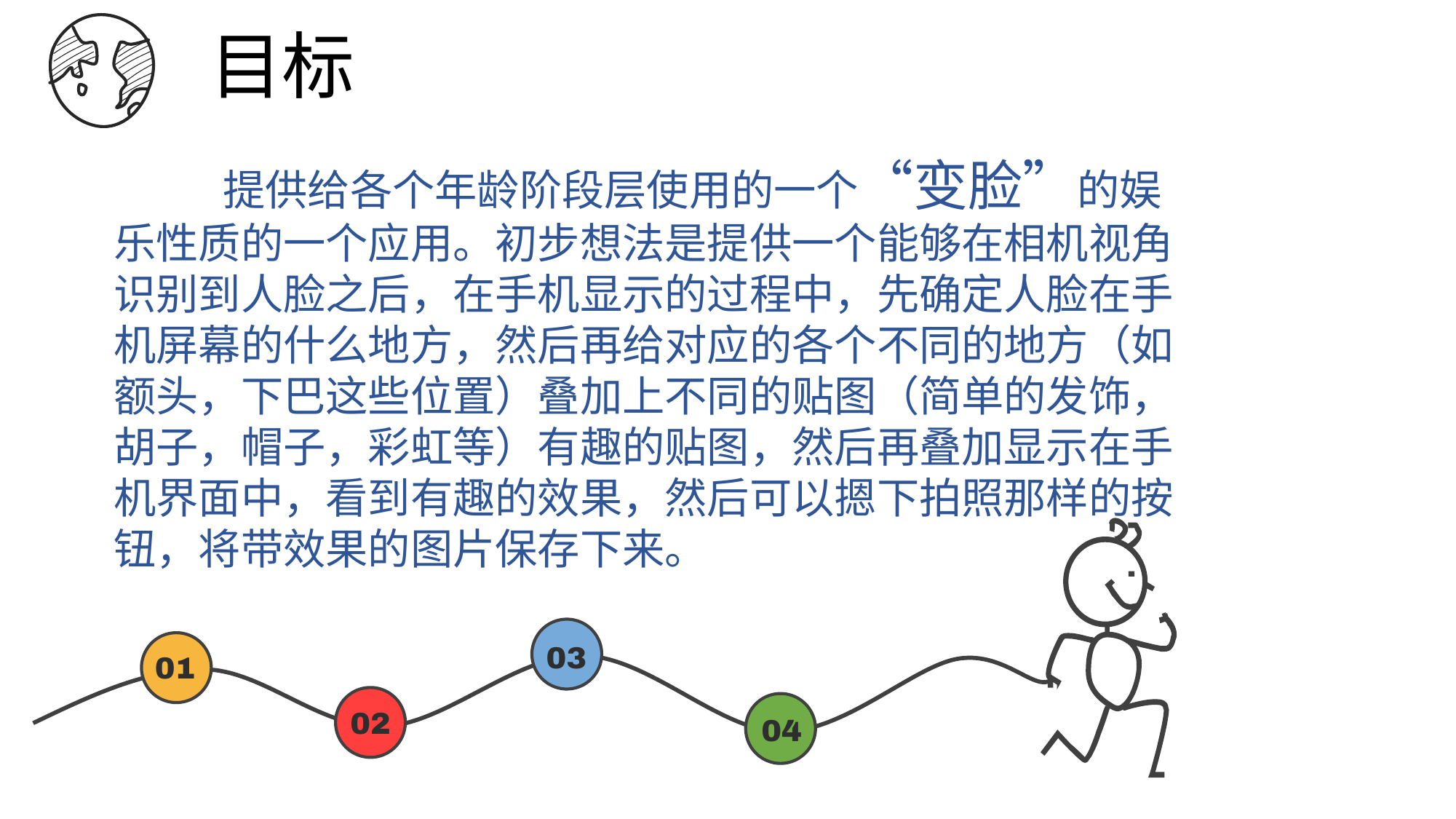

目标

	提供给各个年龄阶段层使⽤的⼀个“变脸”的娱乐性质的⼀个应⽤。初步想法是提供⼀个能够在相机视⾓识别到⼈脸之后，在⼿机显⽰的过程中，先确定⼈脸在⼿机屏幕的什么地⽅，然后再给对应的各个不同的地⽅（如额头，下巴这些位置）叠加上不同的贴图（简单的发饰，胡⼦，帽⼦，彩虹等）有趣的贴图，然后再叠加显⽰在⼿机界⾯中，看到有趣的效果，然后可以摁下拍照那样的按钮，将带效果的图⽚保存下来。

03

01

02

04